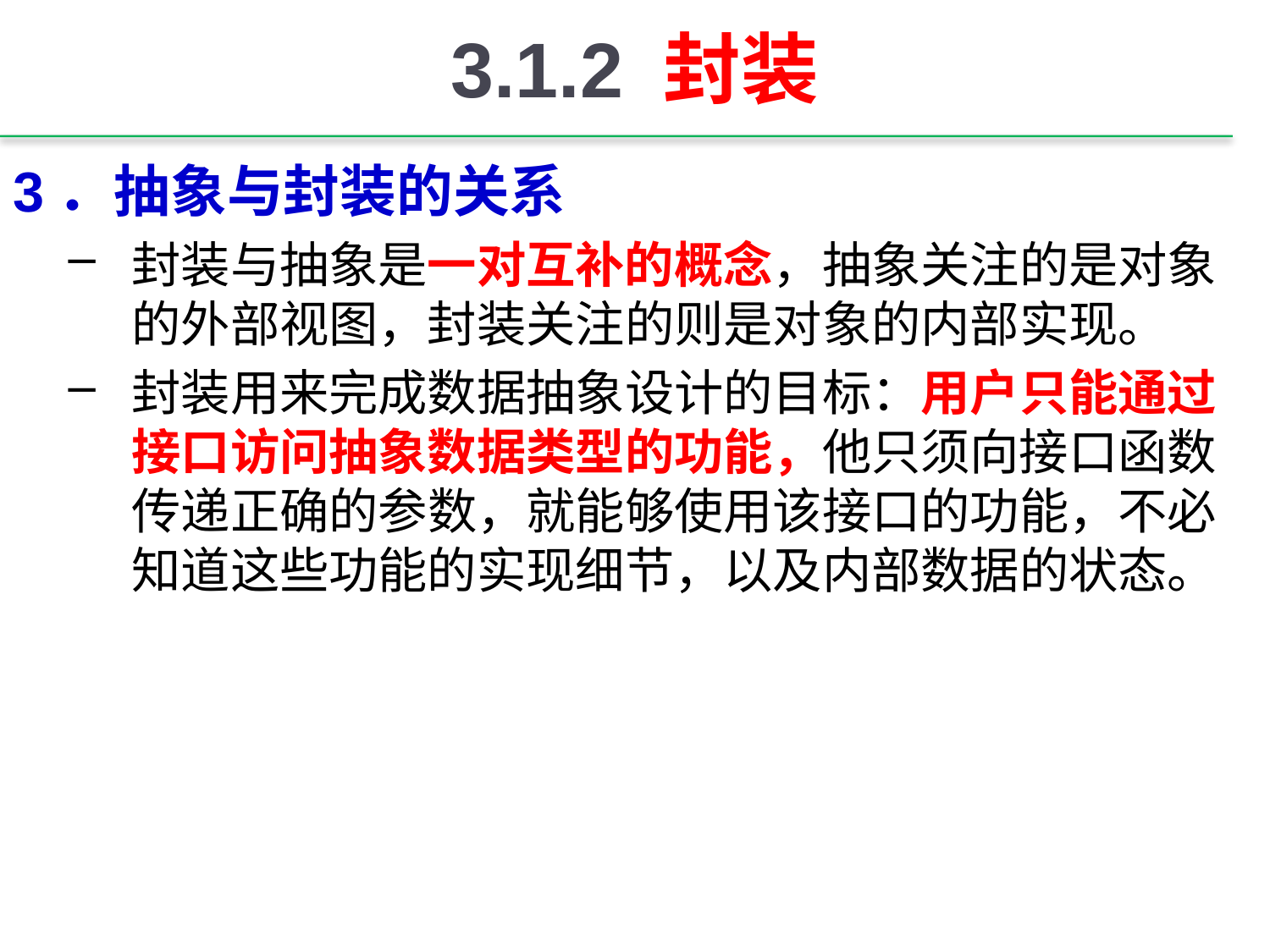

# 3.1.2 封装
3．抽象与封装的关系
封装与抽象是一对互补的概念，抽象关注的是对象的外部视图，封装关注的则是对象的内部实现。
封装用来完成数据抽象设计的目标：用户只能通过接口访问抽象数据类型的功能，他只须向接口函数传递正确的参数，就能够使用该接口的功能，不必知道这些功能的实现细节，以及内部数据的状态。